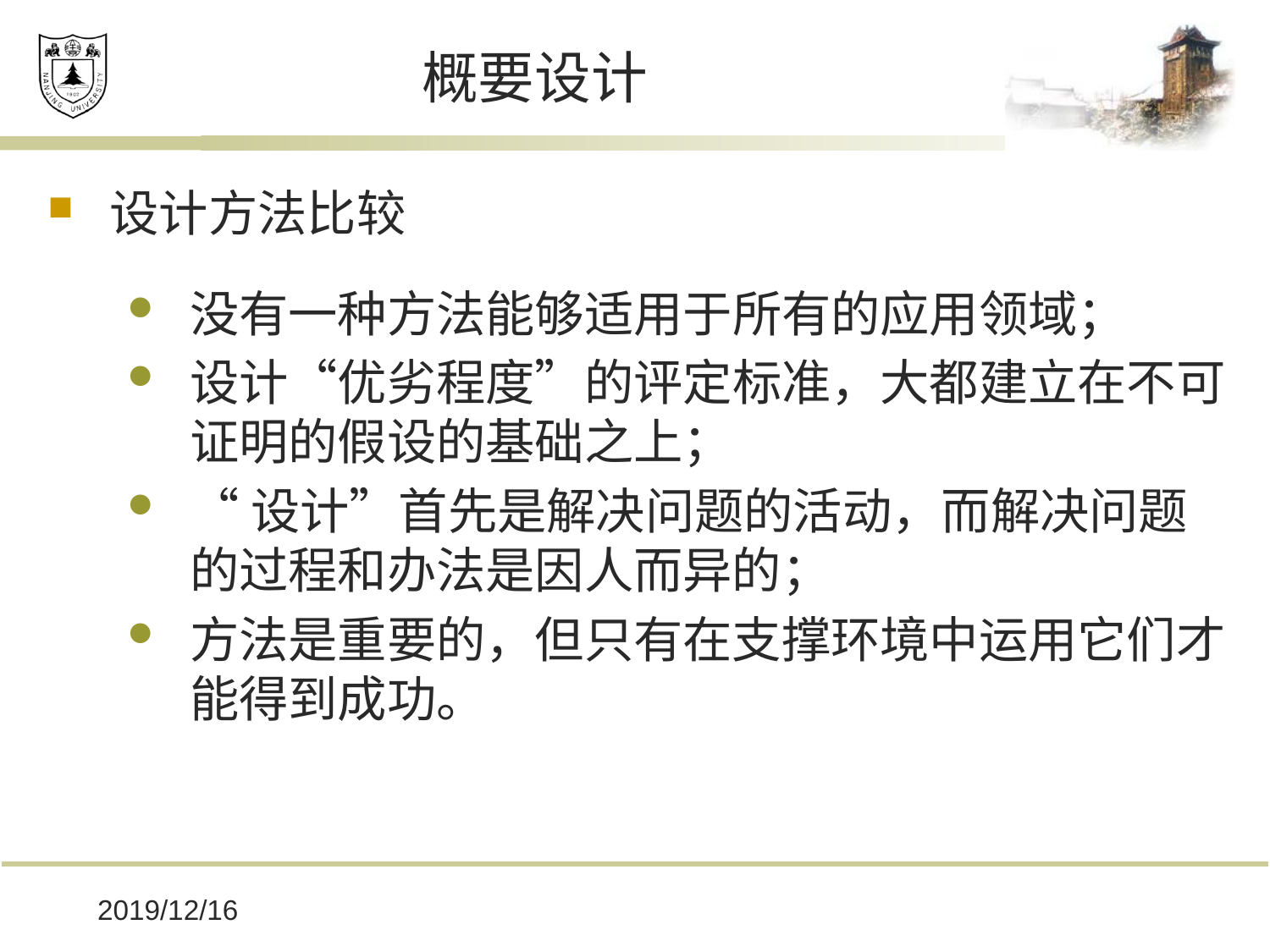

# 概要设计
设计方法比较
没有一种方法能够适用于所有的应用领域；
设计“优劣程度”的评定标准，大都建立在不可证明的假设的基础之上；
“设计”首先是解决问题的活动，而解决问题的过程和办法是因人而异的；
方法是重要的，但只有在支撑环境中运用它们才能得到成功。
2019/12/16